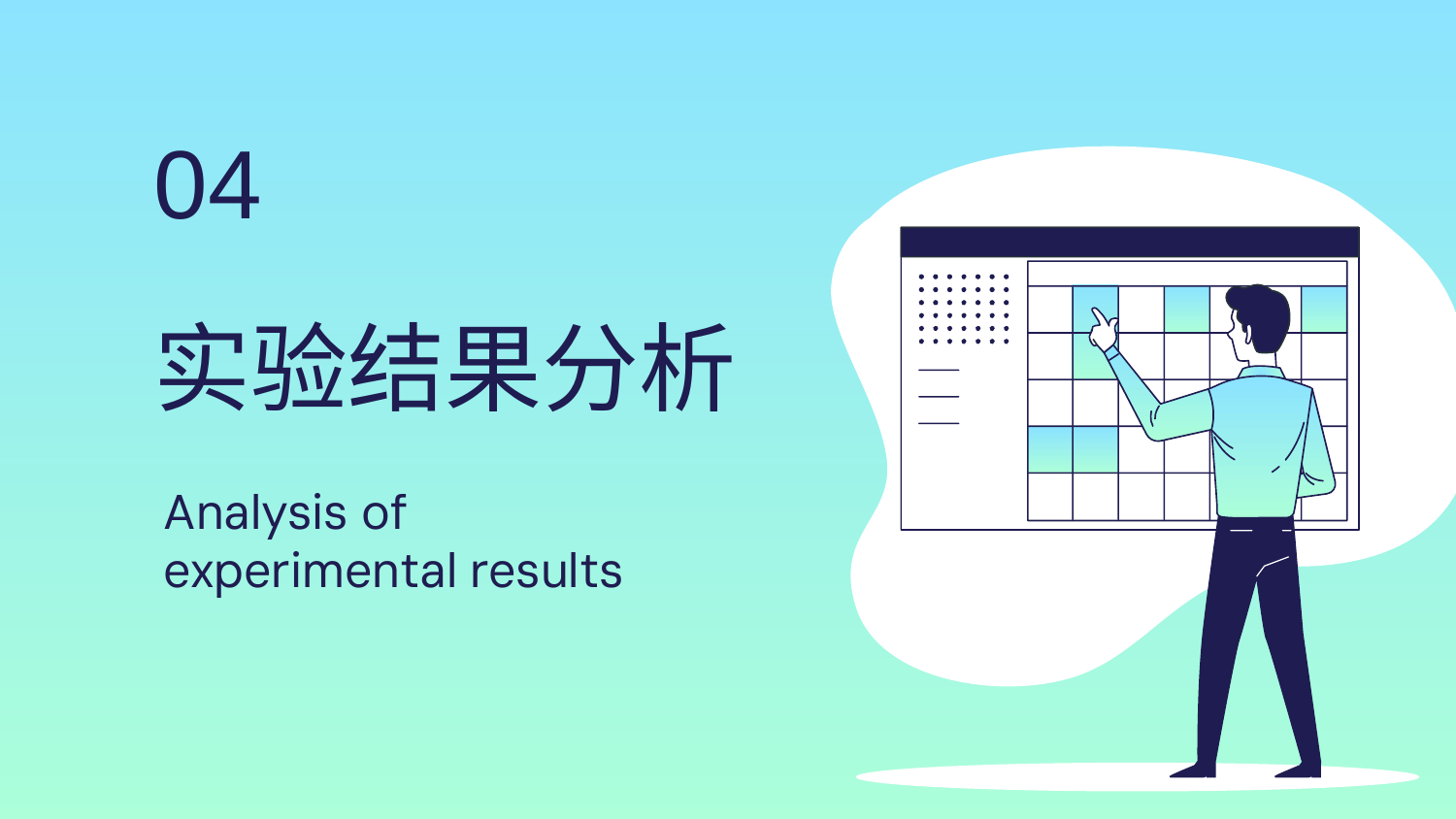

04

# 实验结果分析
Analysis of
experimental results